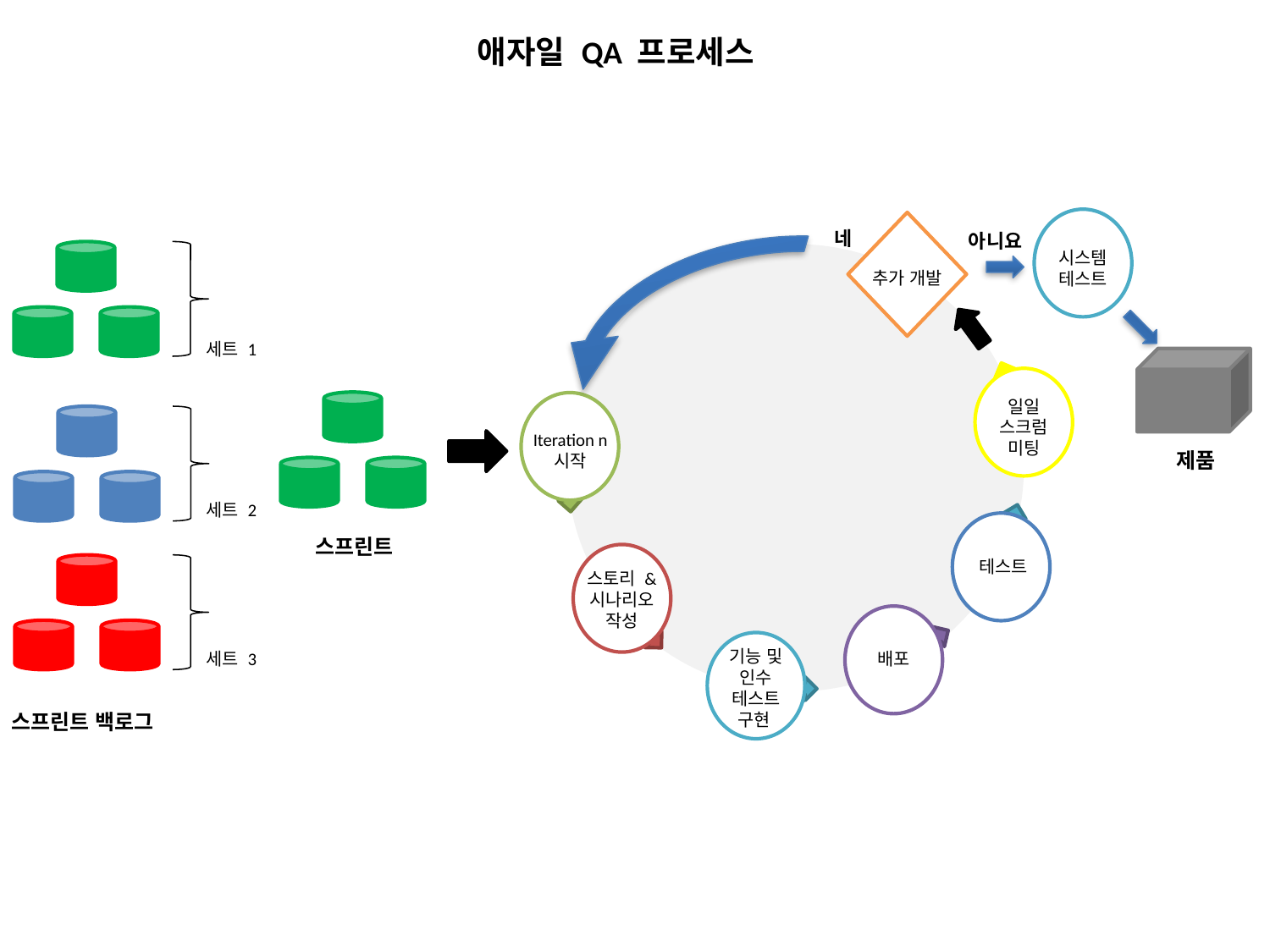

애자일 QA 프로세스

네
아니요

시스템 테스트

추가 개발

세트 1

일일 스크럼 미팅

Iteration n 시작

제품

세트 2

스프린트

테스트

스토리 & 시나리오 작성

기능 및 인수 테스트 구현
배포
세트 3

스프린트 백로그